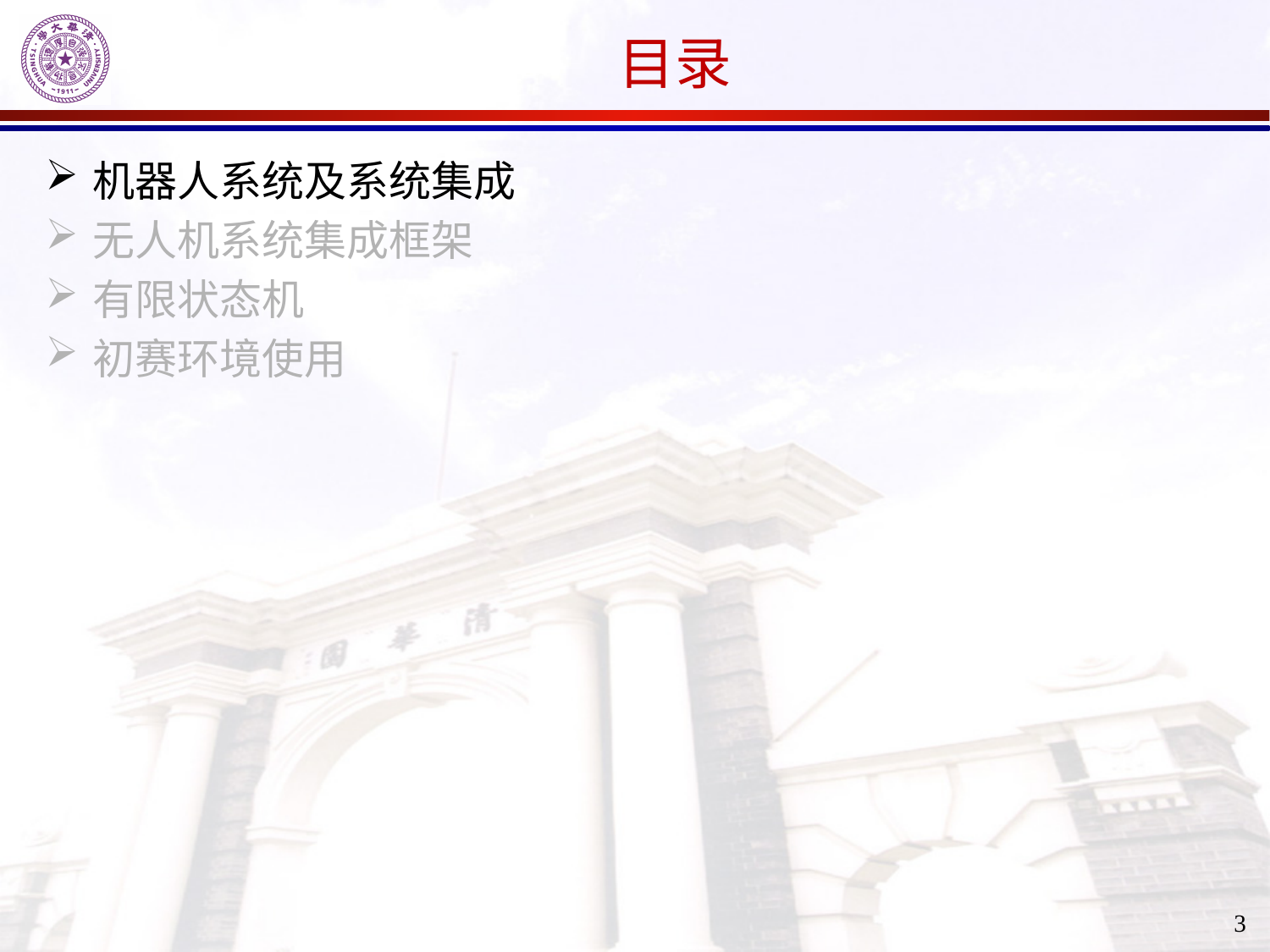

# 目录
机器人系统及系统集成
无人机系统集成框架
有限状态机
初赛环境使用
3